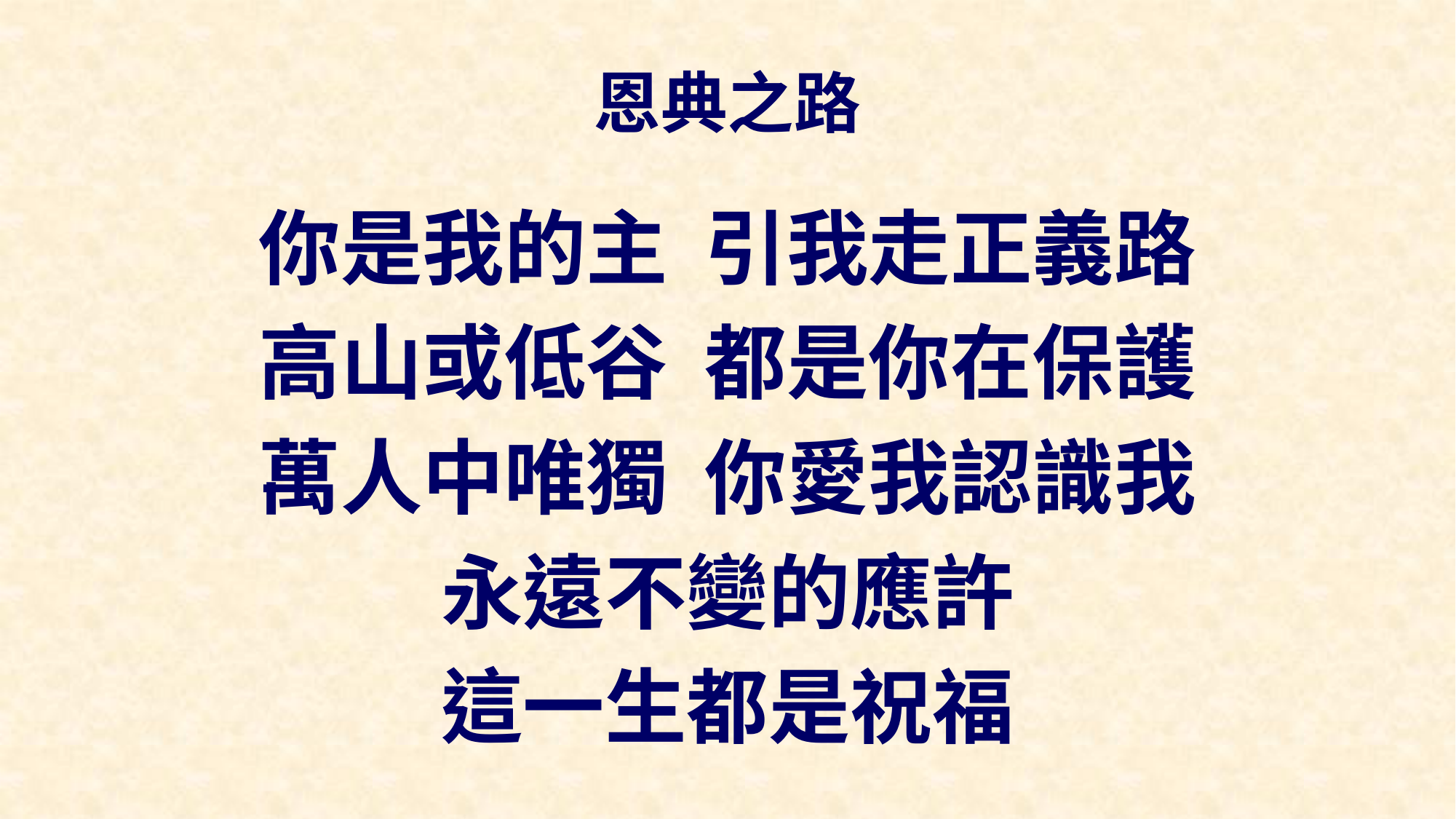

# 恩典之路
你是我的主  引我走正義路
高山或低谷  都是你在保護
萬人中唯獨  你愛我認識我
永遠不變的應許
這一生都是祝福